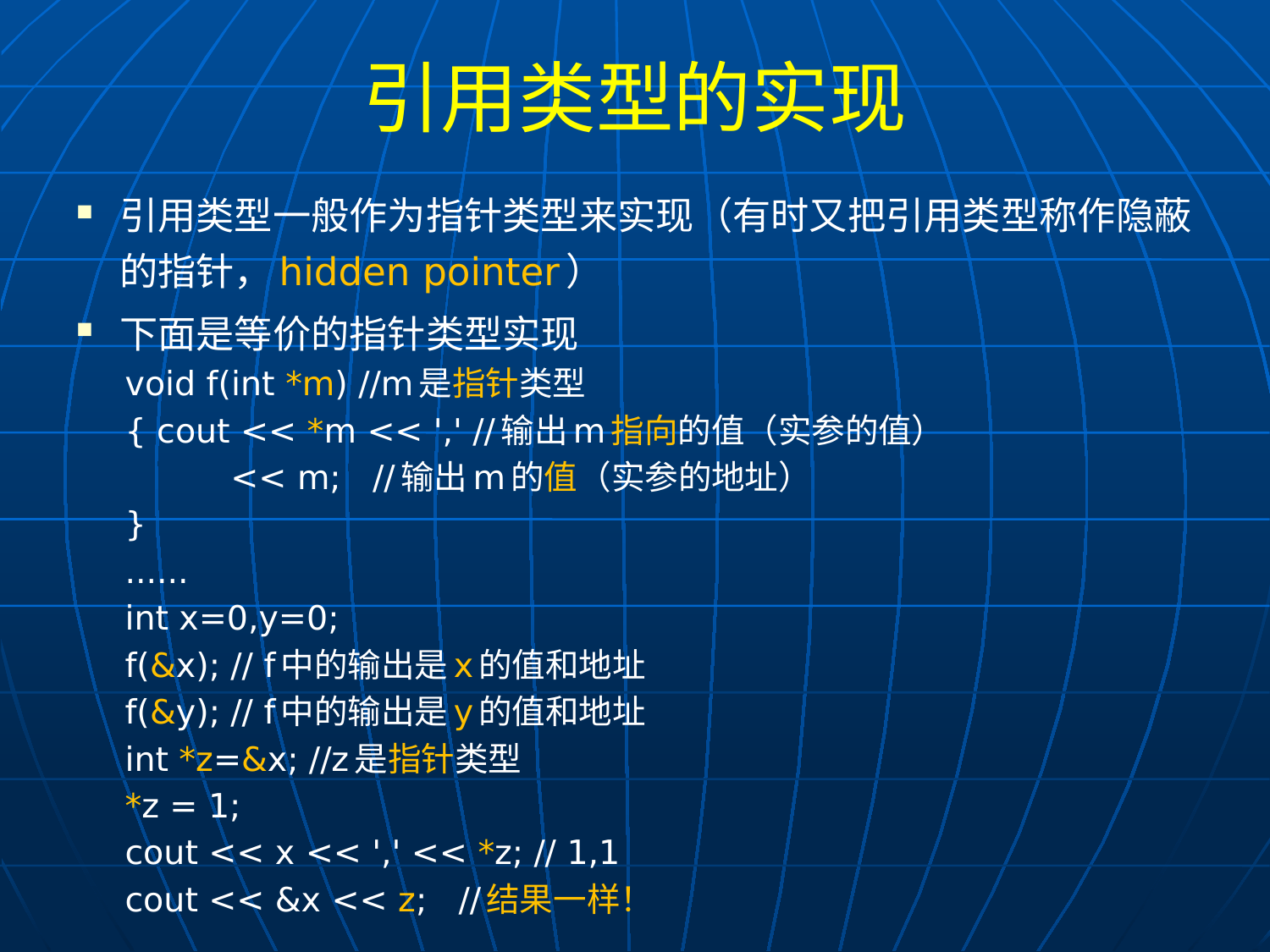

# 引用类型的实现
引用类型一般作为指针类型来实现（有时又把引用类型称作隐蔽的指针，hidden pointer）
下面是等价的指针类型实现
void f(int *m) //m是指针类型
{ cout << *m << ',' //输出m指向的值（实参的值）
          << m;   //输出m的值（实参的地址）
}
......
int x=0,y=0;
f(&x); // f中的输出是x的值和地址
f(&y); // f中的输出是y的值和地址
int *z=&x; //z是指针类型
*z = 1;
cout << x << ',' << *z; // 1,1
cout << &x << z;   //结果一样！